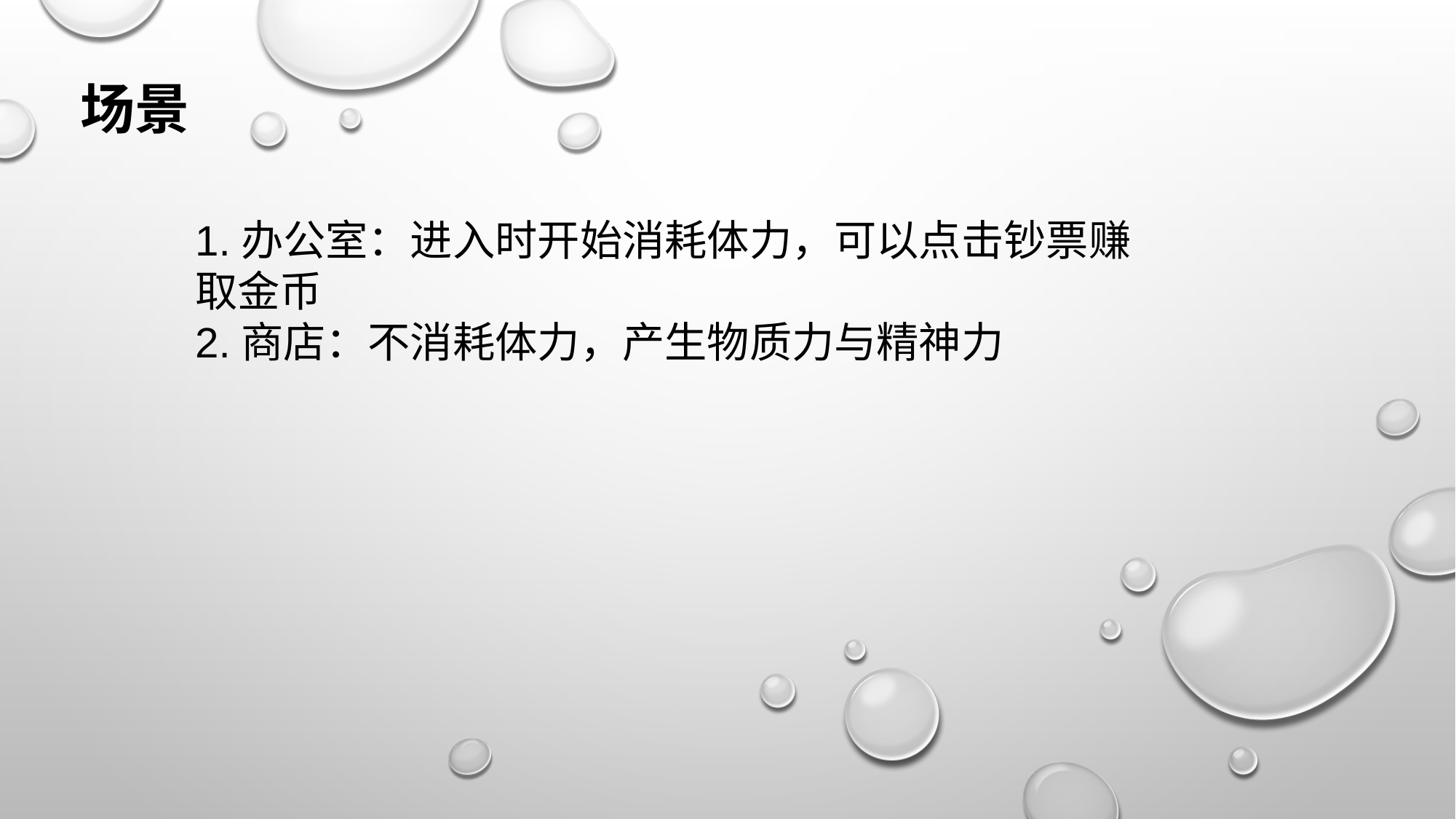

场景
1.办公室：进入时开始消耗体力，可以点击钞票赚取金币
2.商店：不消耗体力，产生物质力与精神力